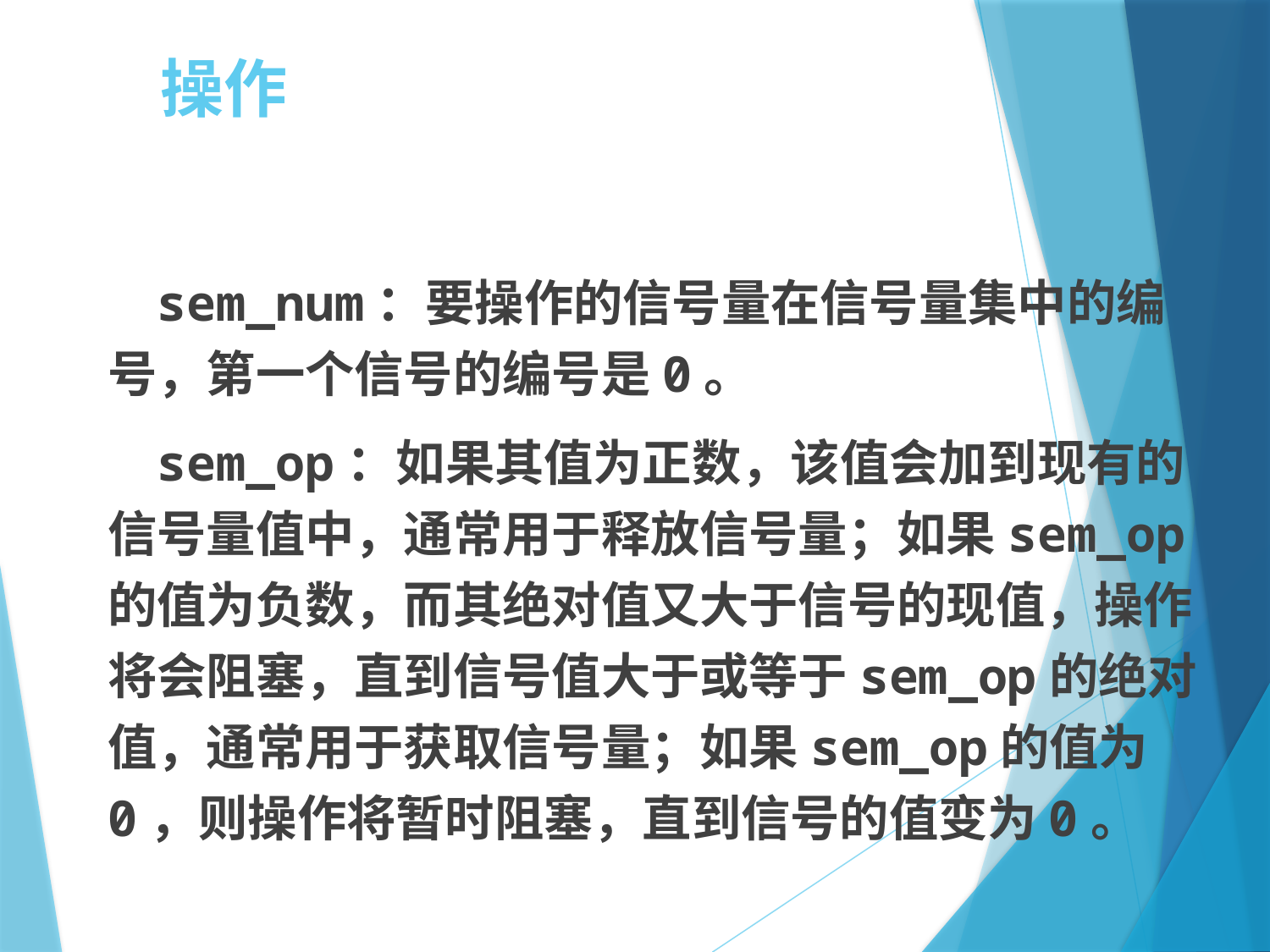

# 操作
sem_num：要操作的信号量在信号量集中的编号，第一个信号的编号是0。
sem_op：如果其值为正数，该值会加到现有的信号量值中，通常用于释放信号量；如果sem_op的值为负数，而其绝对值又大于信号的现值，操作将会阻塞，直到信号值大于或等于sem_op的绝对值，通常用于获取信号量；如果sem_op的值为0，则操作将暂时阻塞，直到信号的值变为0。